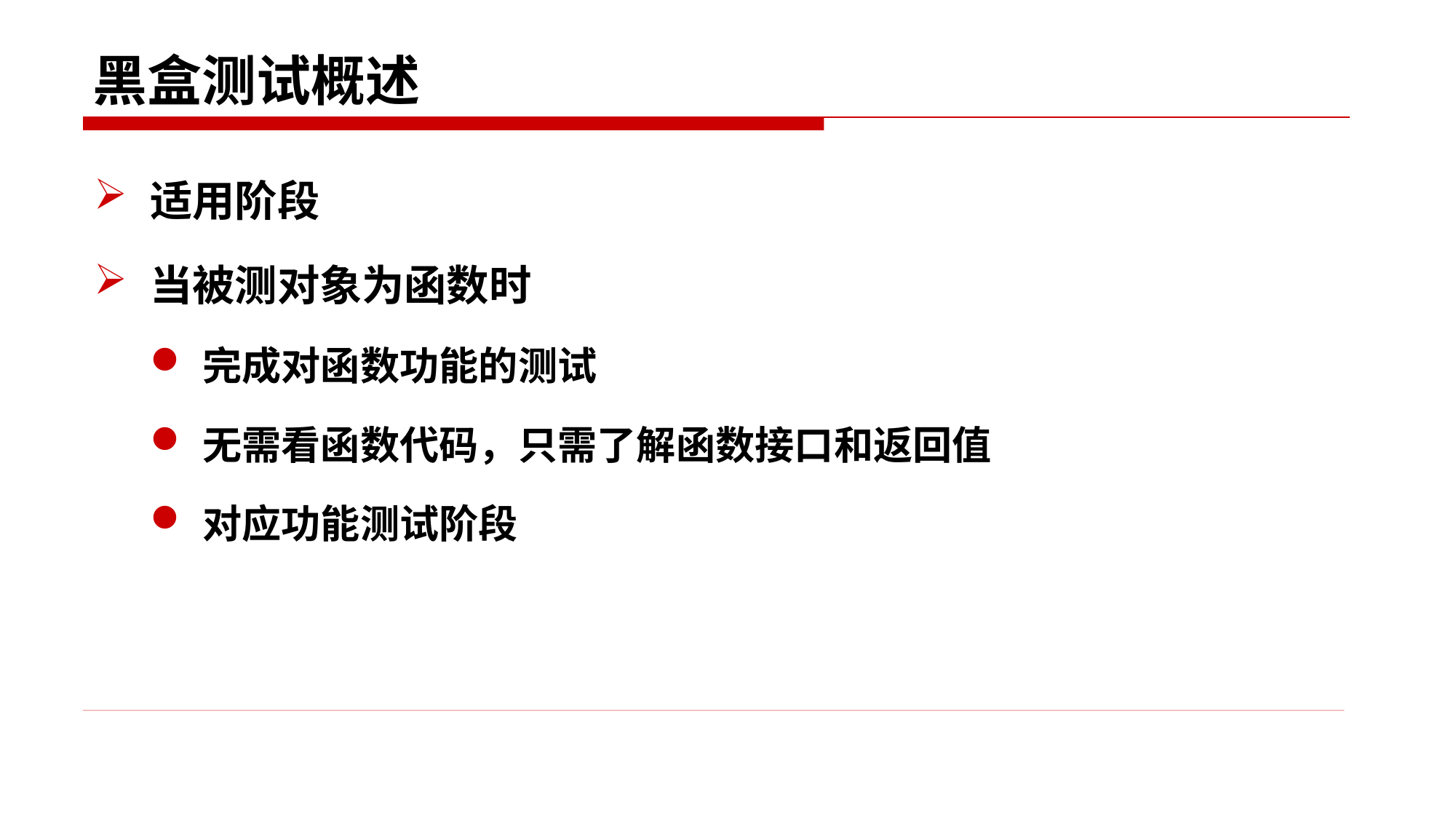

# 黑盒测试概述
适用阶段
当被测对象为函数时
完成对函数功能的测试
无需看函数代码，只需了解函数接口和返回值
对应功能测试阶段